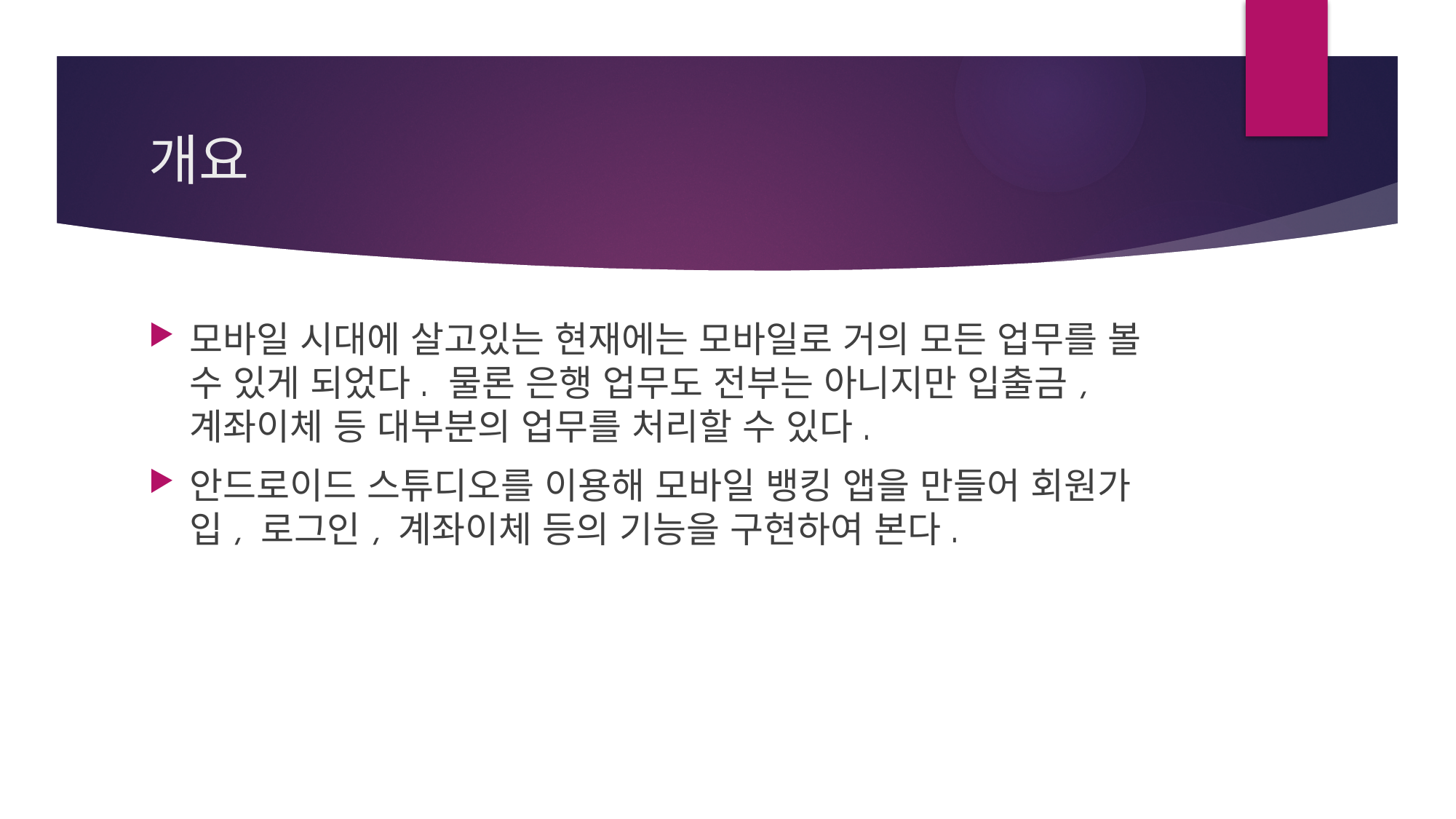

# 개요
모바일 시대에 살고있는 현재에는 모바일로 거의 모든 업무를 볼 수 있게 되었다. 물론 은행 업무도 전부는 아니지만 입출금, 계좌이체 등 대부분의 업무를 처리할 수 있다.
안드로이드 스튜디오를 이용해 모바일 뱅킹 앱을 만들어 회원가입, 로그인, 계좌이체 등의 기능을 구현하여 본다.